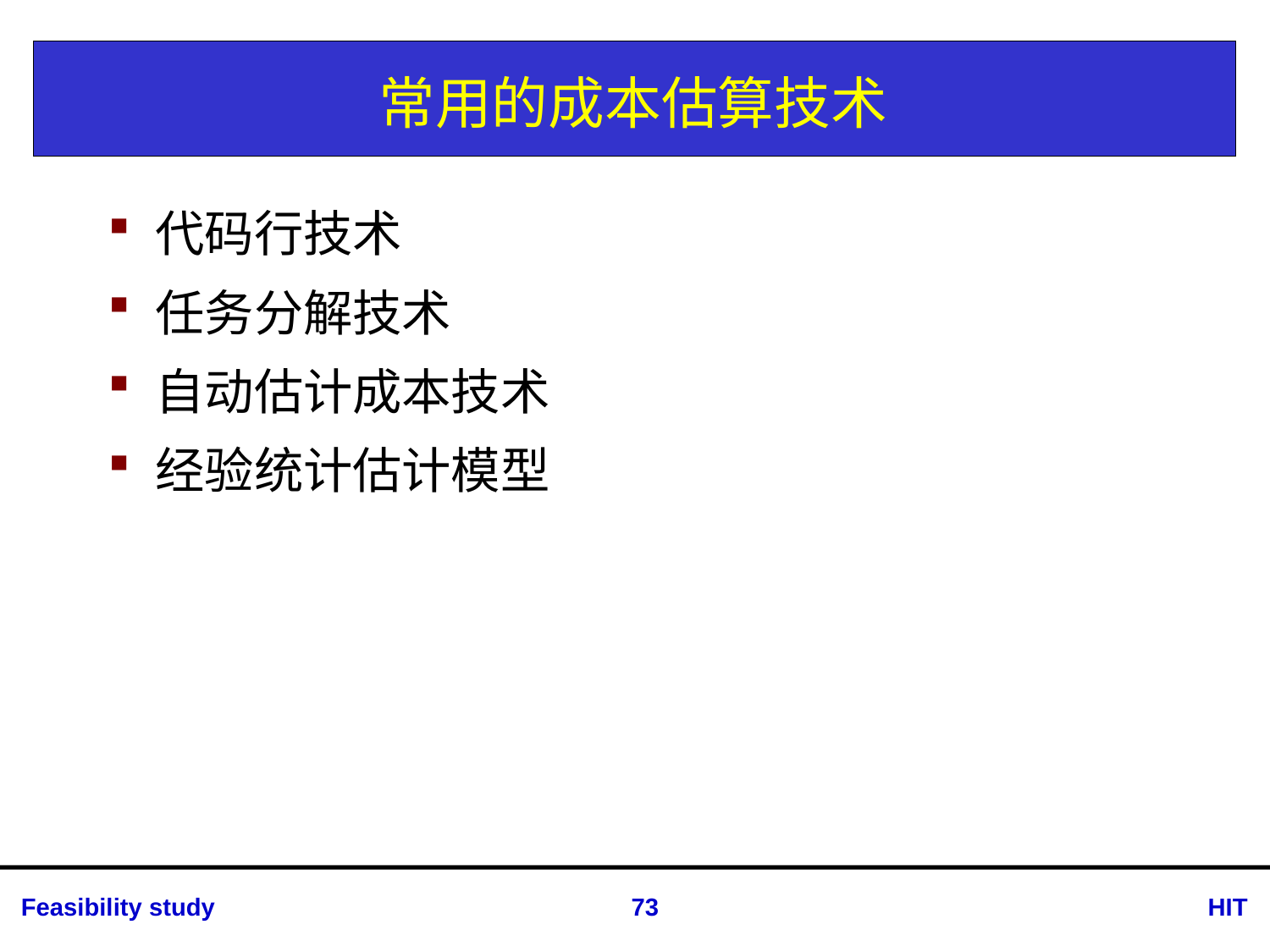

# 常用的成本估算技术
代码行技术
任务分解技术
自动估计成本技术
经验统计估计模型